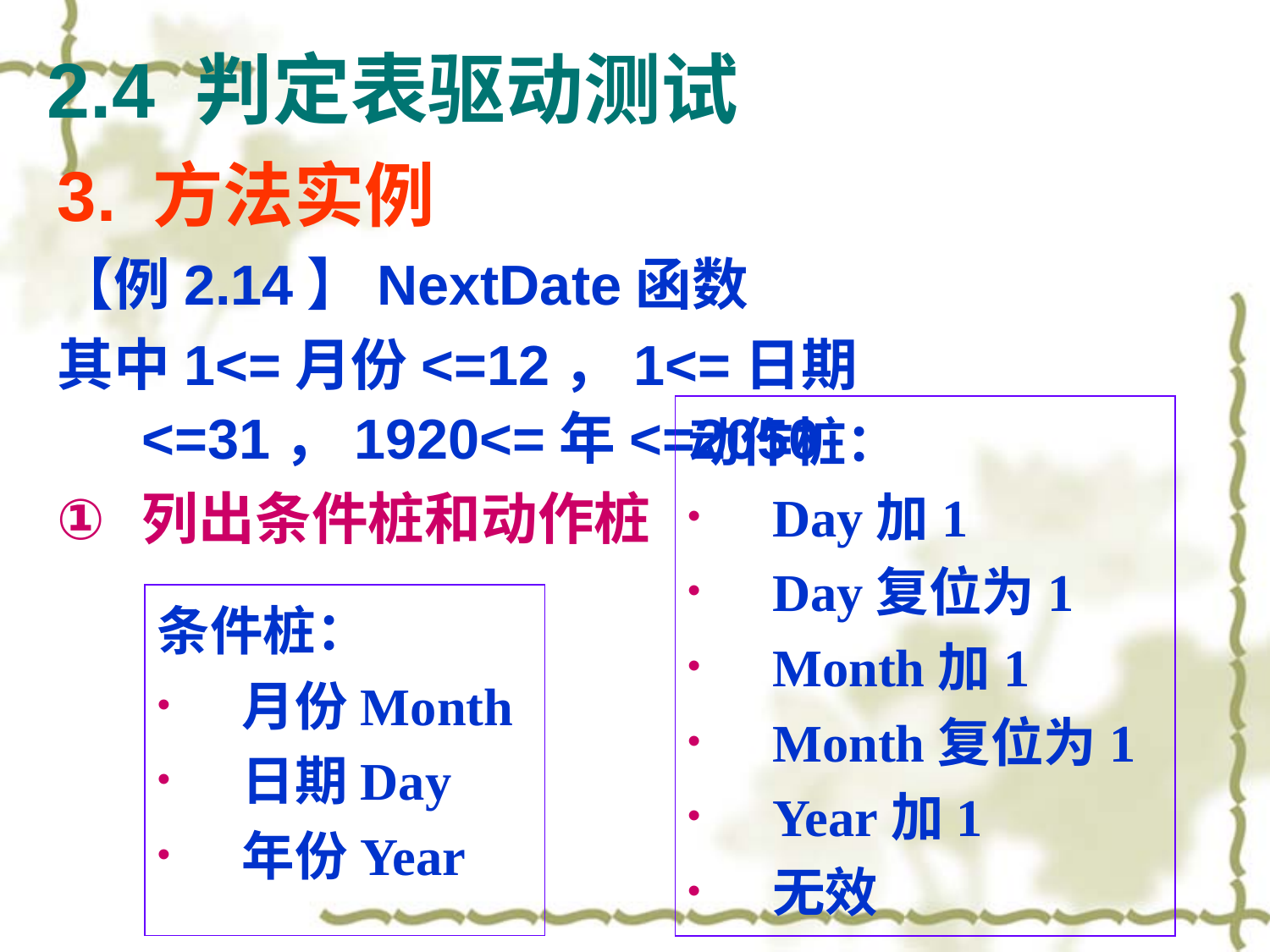

# 2.4 判定表驱动测试
3. 方法实例
【例2.14】NextDate函数
其中1<=月份<=12，1<=日期<=31，1920<=年<=2050
列出条件桩和动作桩
动作桩：
Day加1
Day复位为1
Month加1
Month复位为1
Year加1
无效
条件桩：
月份Month
日期Day
年份Year